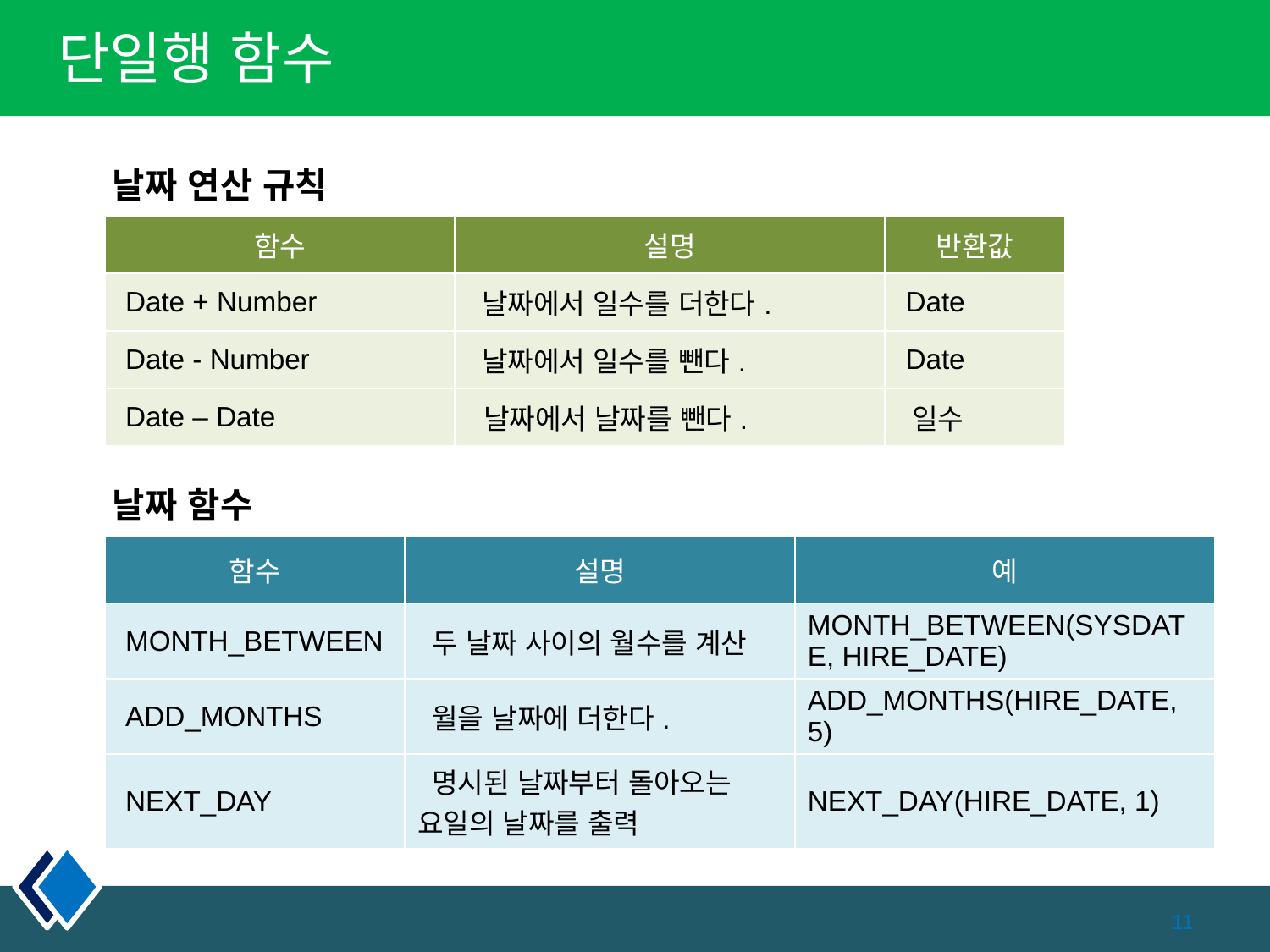

# 단일행 함수
 날짜 연산 규칙
| 함수 | 설명 | 반환값 |
| --- | --- | --- |
| Date + Number | 날짜에서 일수를 더한다. | Date |
| Date - Number | 날짜에서 일수를 뺀다. | Date |
| Date – Date | 날짜에서 날짜를 뺀다. | 일수 |
 날짜 함수
| 함수 | 설명 | 예 |
| --- | --- | --- |
| MONTH\_BETWEEN | 두 날짜 사이의 월수를 계산 | MONTH\_BETWEEN(SYSDATE, HIRE\_DATE) |
| ADD\_MONTHS | 월을 날짜에 더한다. | ADD\_MONTHS(HIRE\_DATE, 5) |
| NEXT\_DAY | 명시된 날짜부터 돌아오는 요일의 날짜를 출력 | NEXT\_DAY(HIRE\_DATE, 1) |
11